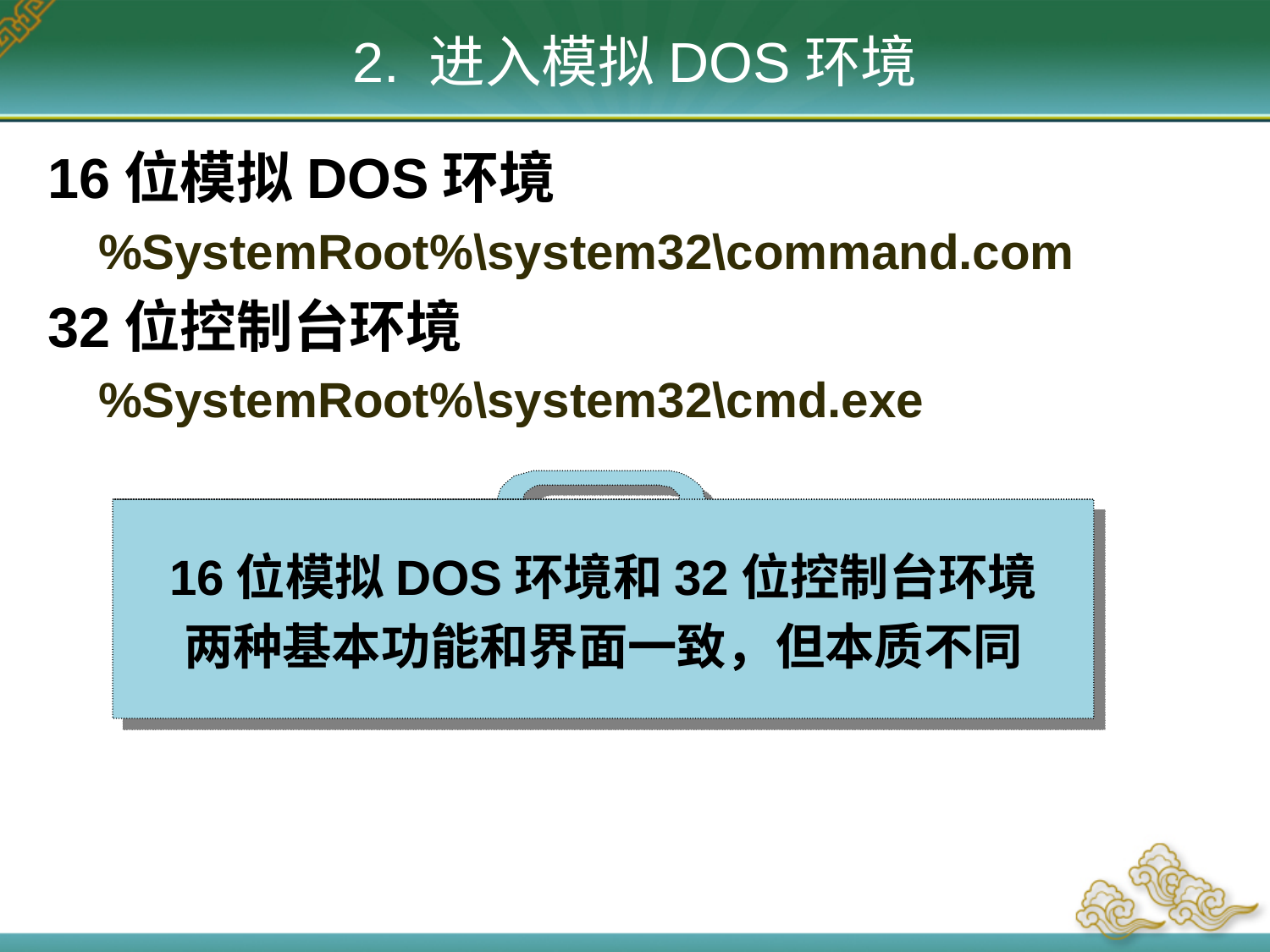

2. 进入模拟DOS环境
16位模拟DOS环境
%SystemRoot%\system32\command.com
32位控制台环境
%SystemRoot%\system32\cmd.exe

16位模拟DOS环境和32位控制台环境
两种基本功能和界面一致，但本质不同